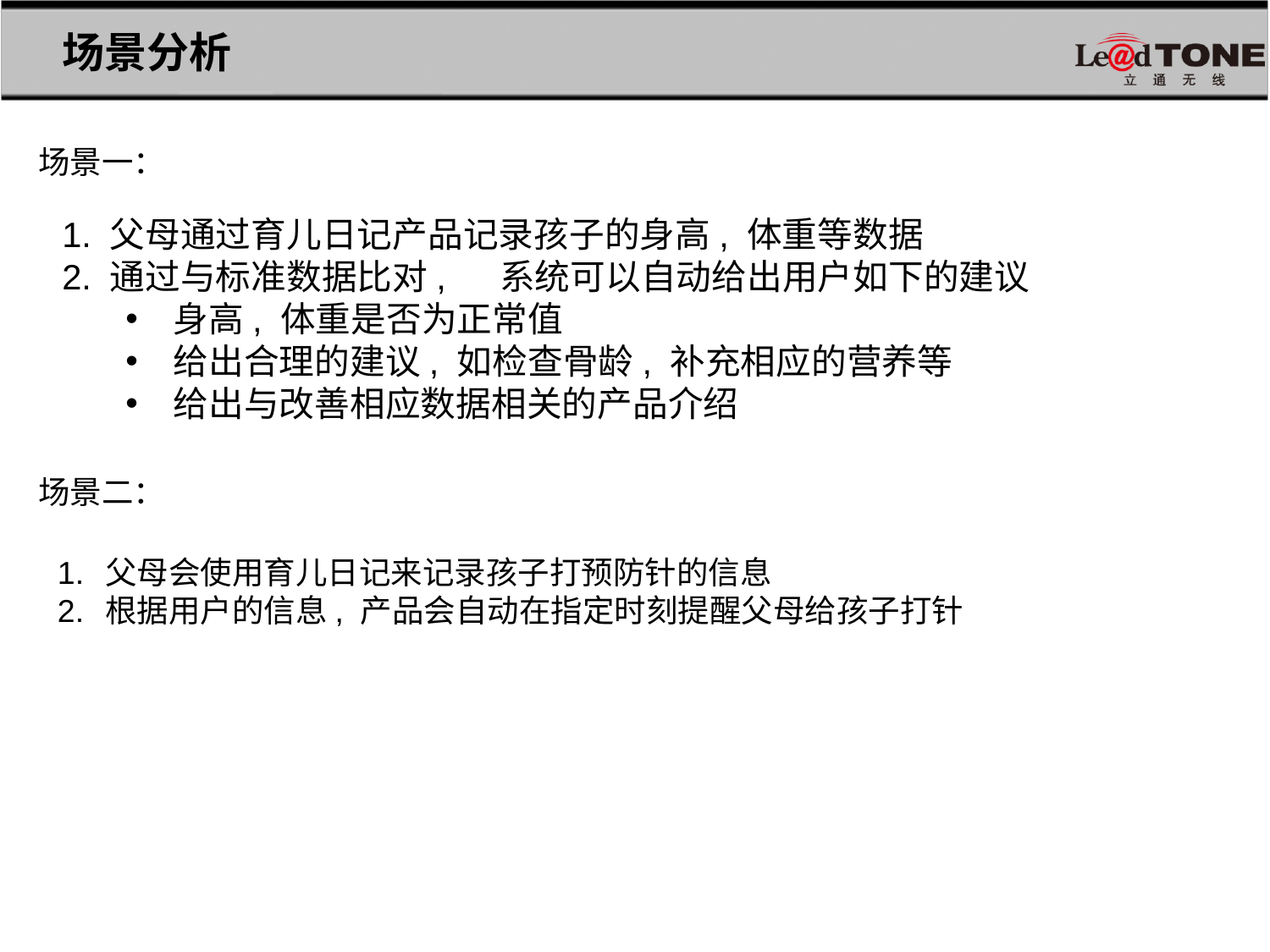

场景分析
场景一：
父母通过育儿日记产品记录孩子的身高, 体重等数据
通过与标准数据比对, 　系统可以自动给出用户如下的建议
身高, 体重是否为正常值
给出合理的建议, 如检查骨龄, 补充相应的营养等
给出与改善相应数据相关的产品介绍
场景二：
父母会使用育儿日记来记录孩子打预防针的信息
根据用户的信息, 产品会自动在指定时刻提醒父母给孩子打针